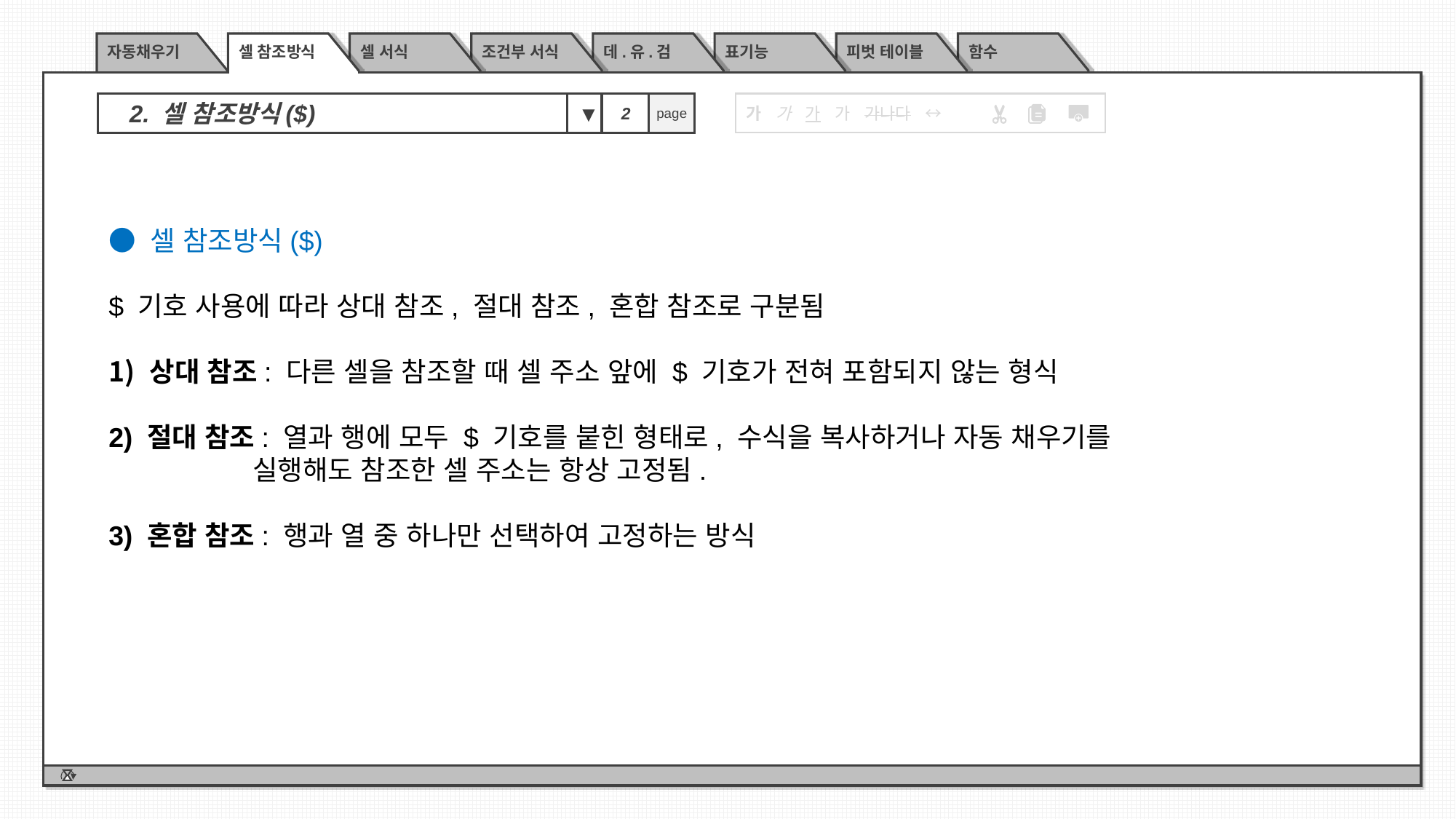

자동채우기
셀 참조방식
셀 서식
조건부 서식
데.유.검
표기능
피벗 테이블
함수

2. 셀 참조방식($)
▼
2
page
가   가   가   가   가나다   ↔

● 셀 참조방식($)

$ 기호 사용에 따라 상대 참조, 절대 참조, 혼합 참조로 구분됨

상대 참조: 다른 셀을 참조할 때 셀 주소 앞에 $ 기호가 전혀 포함되지 않는 형식

2) 절대 참조: 열과 행에 모두 $ 기호를 붙힌 형태로, 수식을 복사하거나 자동 채우기를
                  실행해도 참조한 셀 주소는 항상 고정됨.

3) 혼합 참조: 행과 열 중 하나만 선택하여 고정하는 방식